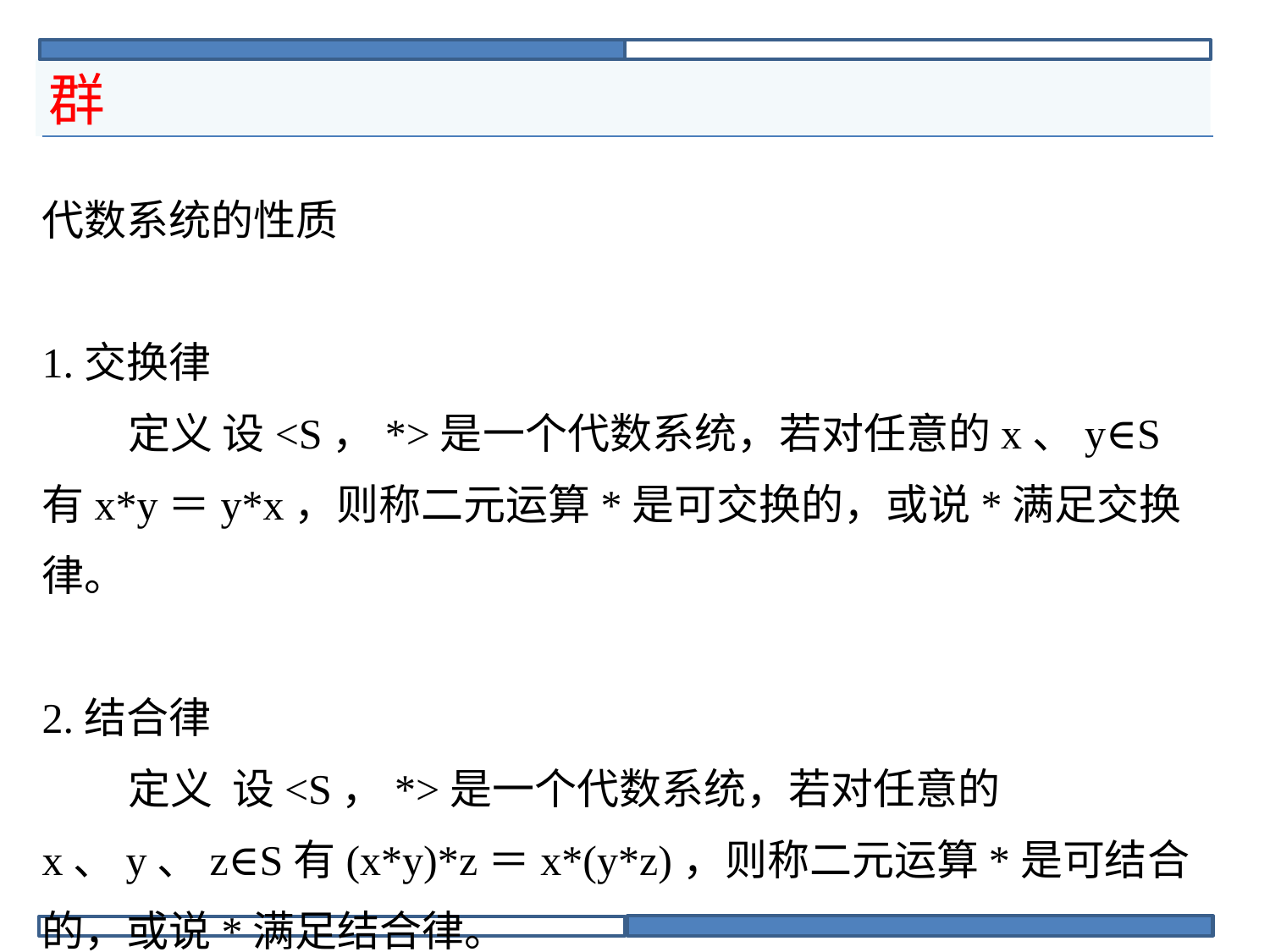

# 群
代数系统的性质

1.交换律
        定义 设<S，*>是一个代数系统，若对任意的x、y∈S有x*y＝y*x，则称二元运算*是可交换的，或说*满足交换律。

2.结合律
        定义  设<S，*>是一个代数系统，若对任意的x、y、z∈S有(x*y)*z＝x*(y*z)，则称二元运算*是可结合的，或说*满足结合律。